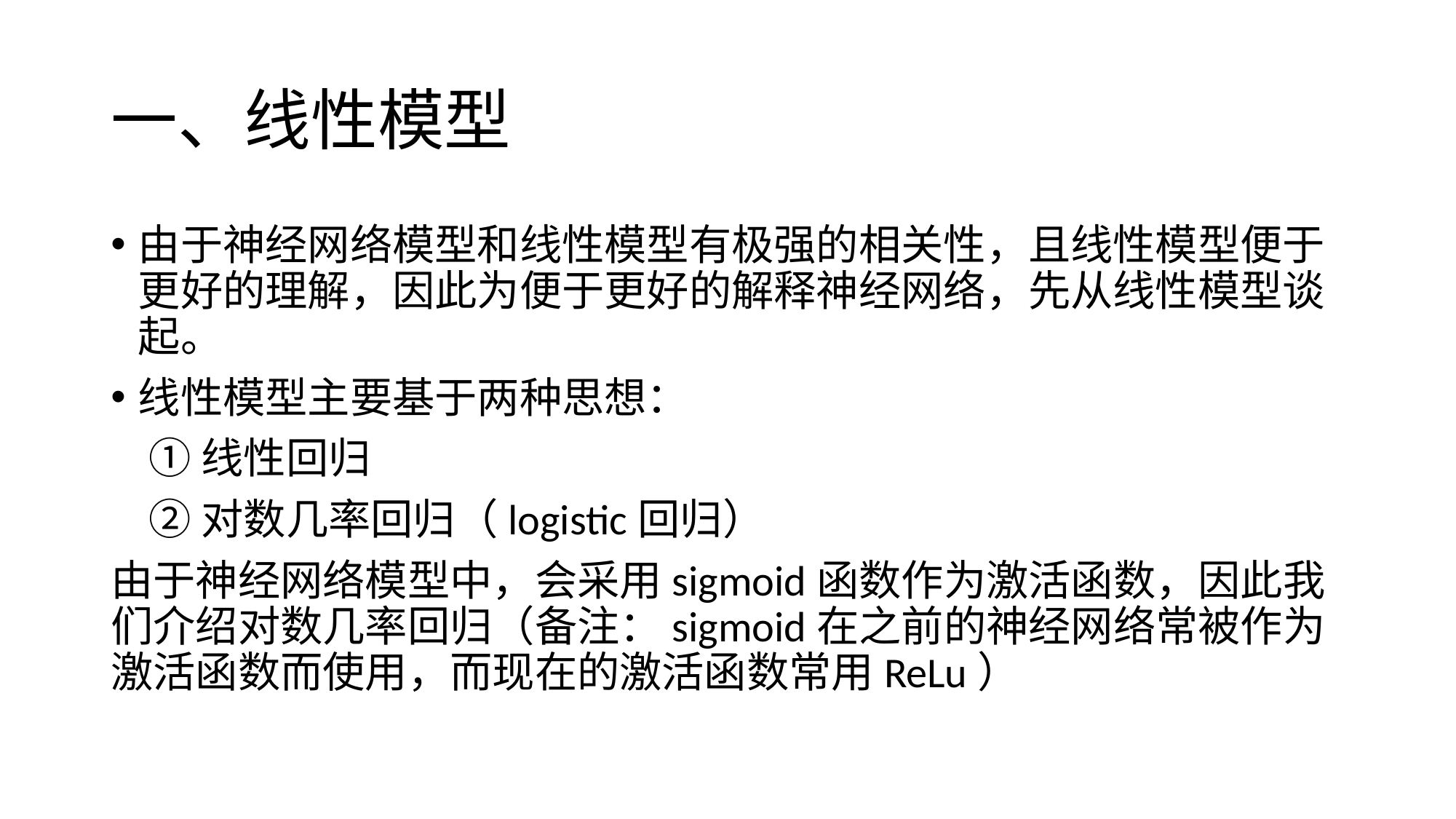

# 一、线性模型
由于神经网络模型和线性模型有极强的相关性，且线性模型便于更好的理解，因此为便于更好的解释神经网络，先从线性模型谈起。
线性模型主要基于两种思想：
    ①线性回归
    ②对数几率回归（logistic回归）
由于神经网络模型中，会采用sigmoid函数作为激活函数，因此我们介绍对数几率回归（备注：sigmoid在之前的神经网络常被作为激活函数而使用，而现在的激活函数常用ReLu）